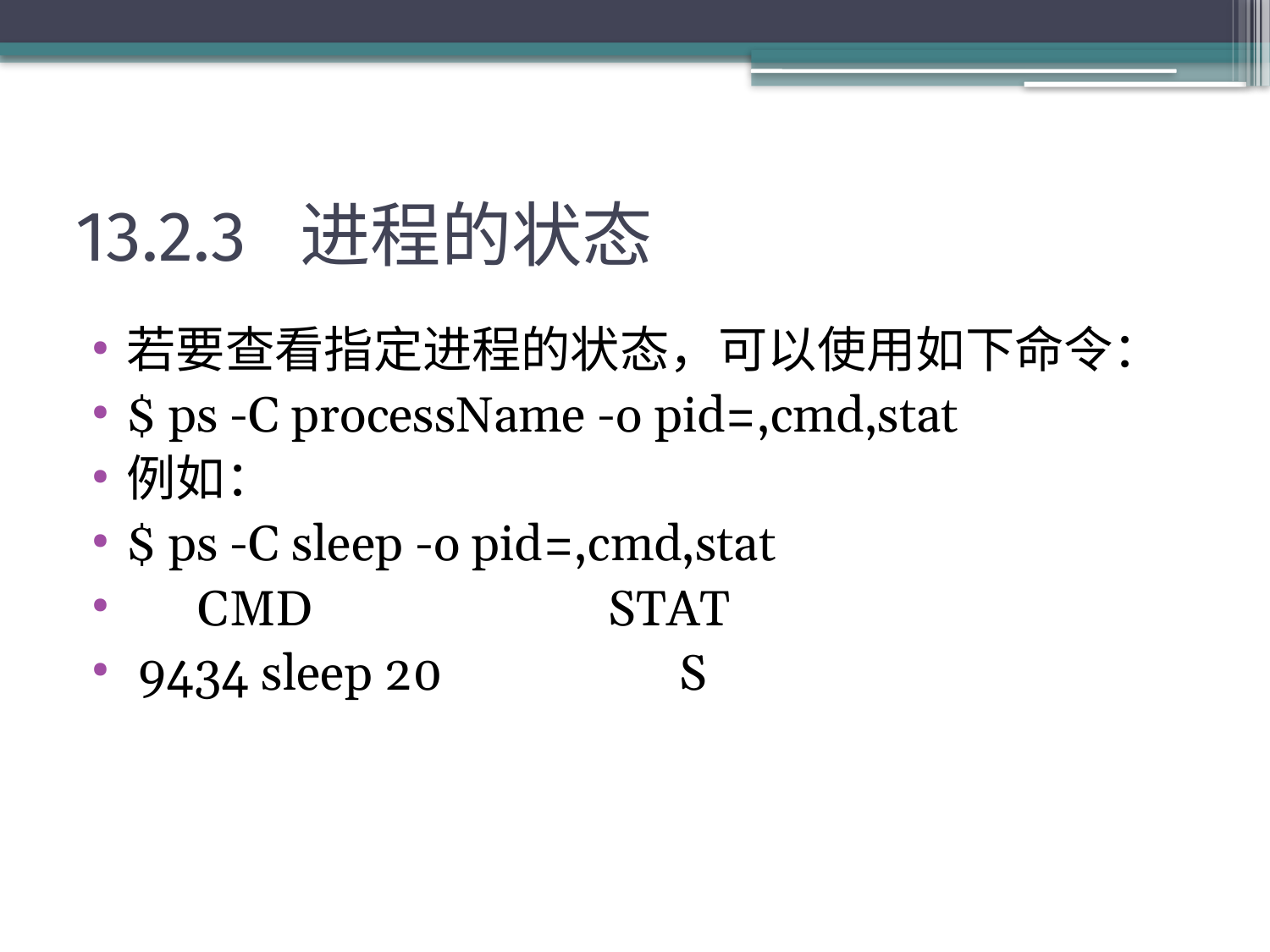

# 13.2.3  进程的状态
若要查看指定进程的状态，可以使用如下命令：
$ ps -C processName -o pid=,cmd,stat
例如：
$ ps -C sleep -o pid=,cmd,stat
      CMD                         STAT
 9434 sleep 20                    S